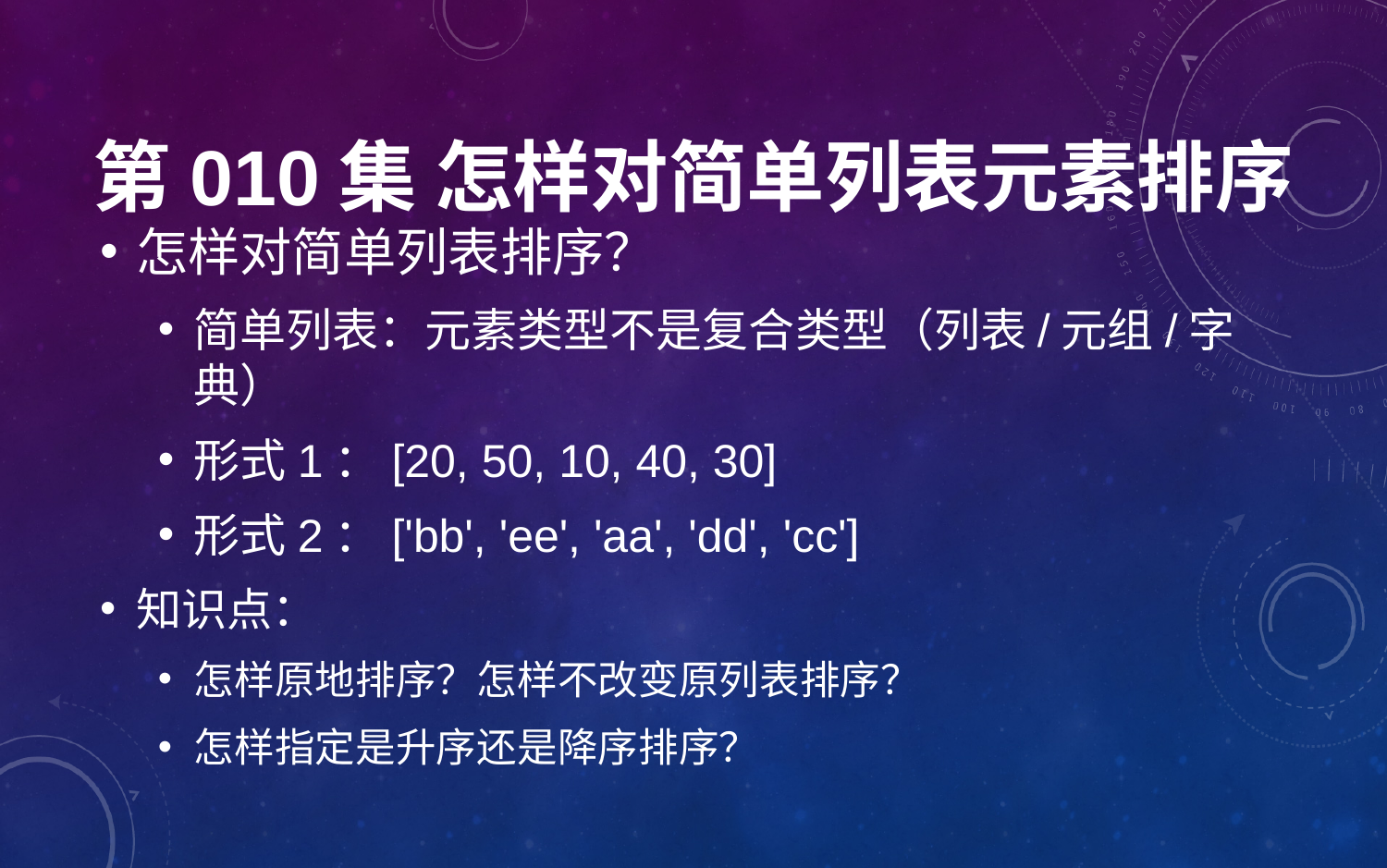

第010集 怎样对简单列表元素排序
怎样对简单列表排序？
简单列表：元素类型不是复合类型（列表/元组/字典）
形式1：[20, 50, 10, 40, 30]
形式2：['bb', 'ee', 'aa', 'dd', 'cc']
知识点：
怎样原地排序？怎样不改变原列表排序？
怎样指定是升序还是降序排序？